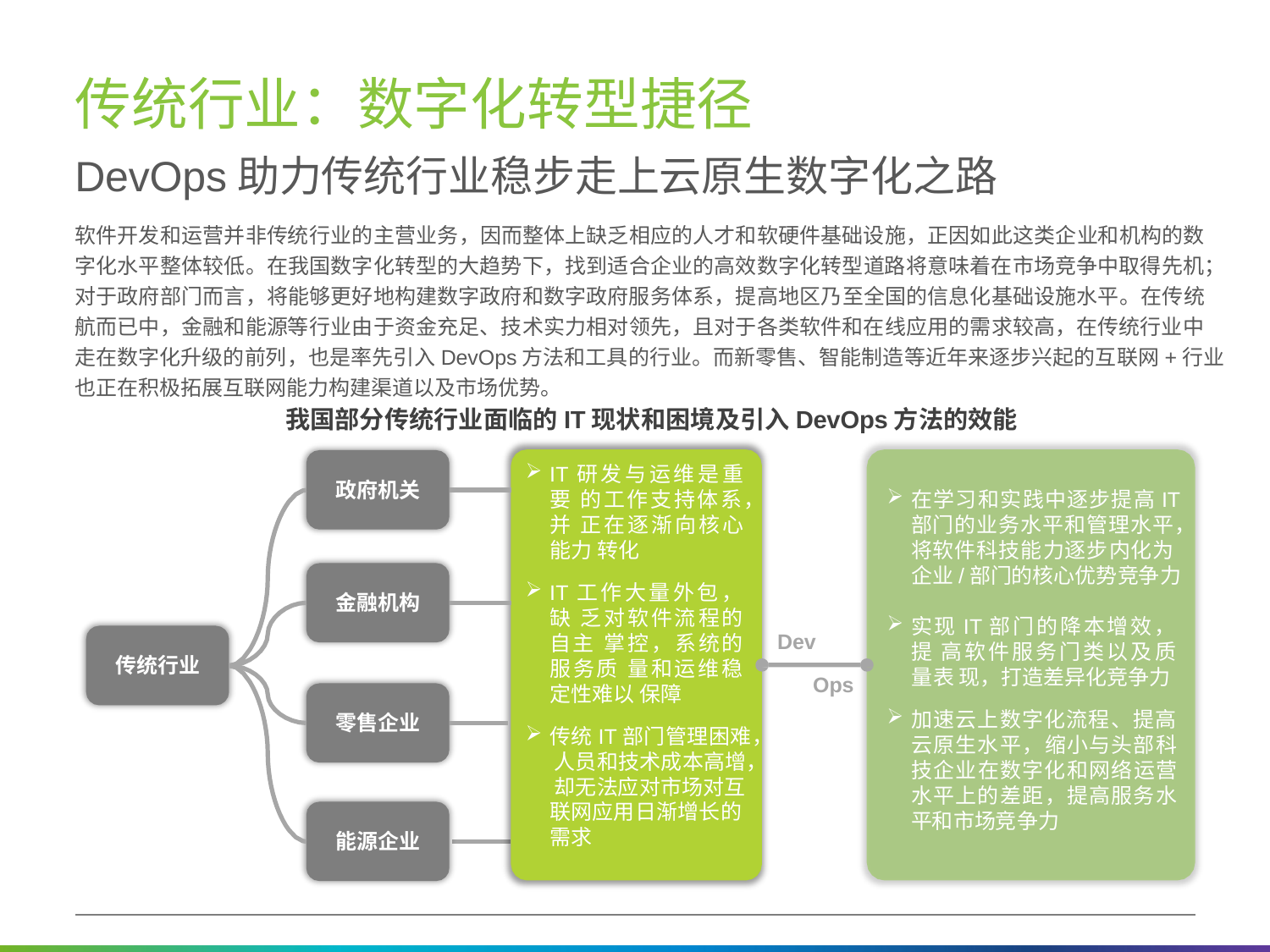

# 传统行业：数字化转型捷径
DevOps助力传统行业稳步走上云原生数字化之路
软件开发和运营并非传统行业的主营业务，因而整体上缺乏相应的人才和软硬件基础设施，正因如此这类企业和机构的数 字化水平整体较低。在我国数字化转型的大趋势下，找到适合企业的高效数字化转型道路将意味着在市场竞争中取得先机； 对于政府部门而言，将能够更好地构建数字政府和数字政府服务体系，提高地区乃至全国的信息化基础设施水平。在传统 航而已中，金融和能源等行业由于资金充足、技术实力相对领先，且对于各类软件和在线应用的需求较高，在传统行业中 走在数字化升级的前列，也是率先引入DevOps方法和工具的行业。而新零售、智能制造等近年来逐步兴起的互联网+行业 也正在积极拓展互联网能力构建渠道以及市场优势。
我国部分传统行业面临的IT现状和困境及引入DevOps方法的效能

IT研发与运维是重要 的工作支持体系，并 正在逐渐向核心能力 转化

IT工作大量外包，缺 乏对软件流程的自主 掌控，系统的服务质 量和运维稳定性难以 保障

传统IT部门管理困难， 人员和技术成本高增， 却无法应对市场对互 联网应用日渐增长的 需求
政府机关
在学习和实践中逐步提高IT  部门的业务水平和管理水平， 将软件科技能力逐步内化为 企业/部门的核心优势竞争力

金融机构

实现IT部门的降本增效，提 高软件服务门类以及质量表 现，打造差异化竞争力

加速云上数字化流程、提高 云原生水平，缩小与头部科 技企业在数字化和网络运营 水平上的差距，提高服务水 平和市场竞争力

Dev
Ops
传统行业

零售企业

能源企业

26